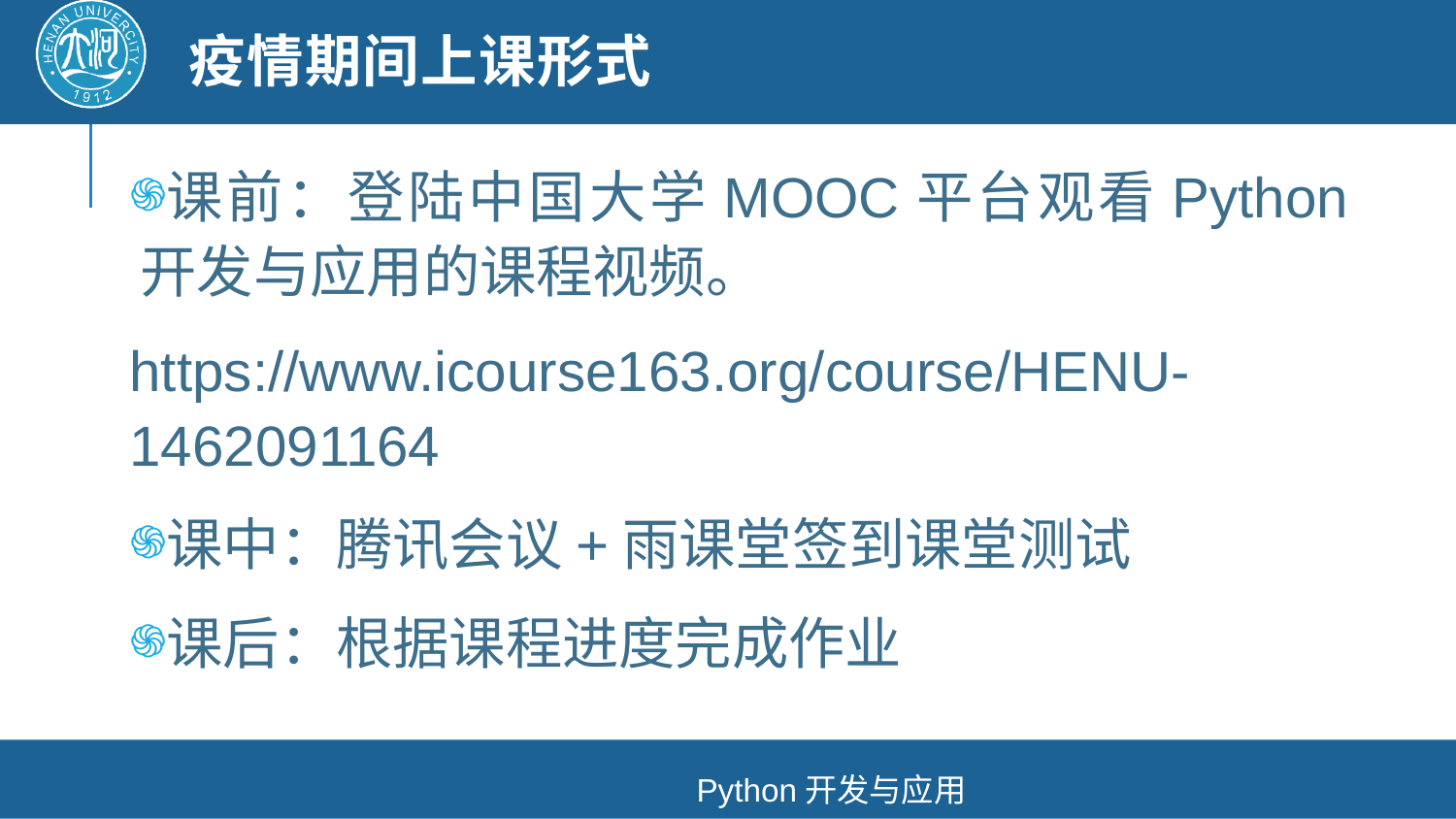

# 疫情期间上课形式
课前：登陆中国大学MOOC平台观看Python开发与应用的课程视频。
https://www.icourse163.org/course/HENU-1462091164
课中：腾讯会议+雨课堂签到课堂测试
课后：根据课程进度完成作业

Python开发与应用
6